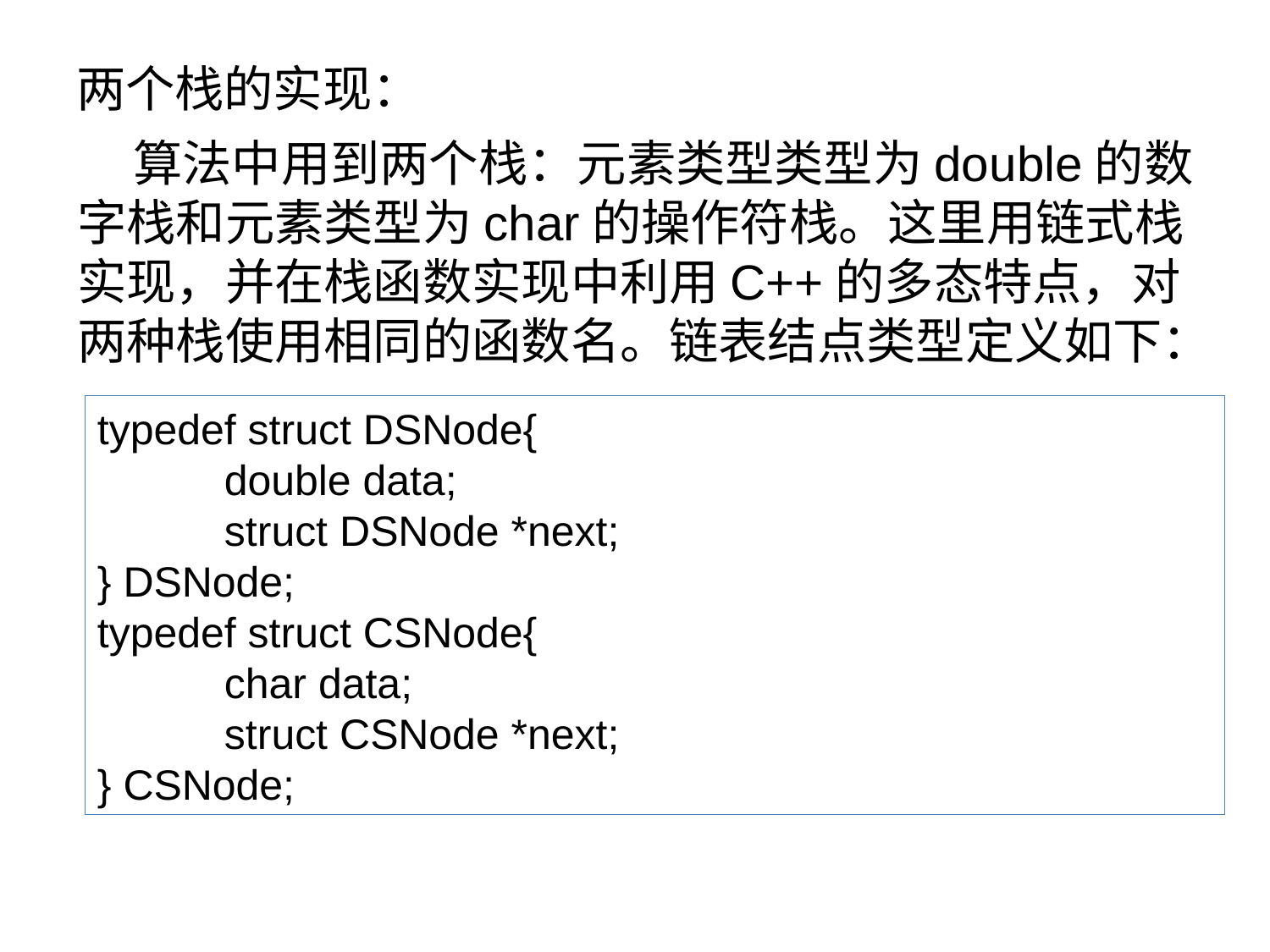

# 两个栈的实现：
    算法中用到两个栈：元素类型类型为double的数字栈和元素类型为char的操作符栈。这里用链式栈实现，并在栈函数实现中利用C++的多态特点，对两种栈使用相同的函数名。链表结点类型定义如下：
typedef struct DSNode{
	double data;
	struct DSNode *next;
} DSNode;
typedef struct CSNode{
	char data;
	struct CSNode *next;
} CSNode;